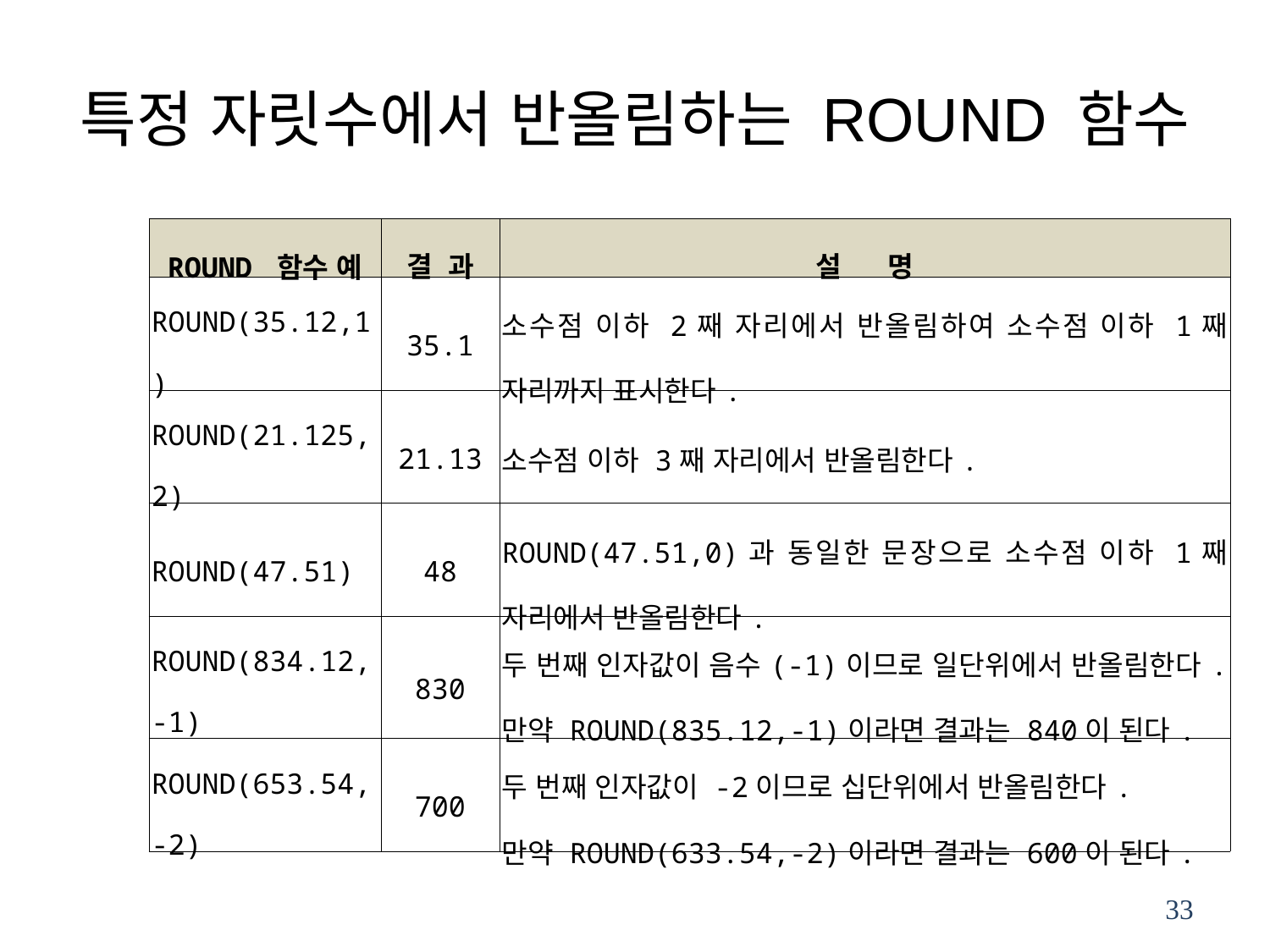

# 특정 자릿수에서 반올림하는 ROUND 함수

| ROUND 함수 예 | 결 과 | 설 명 |
| --- | --- | --- |
| ROUND(35.12,1) | 35.1 | 소수점 이하 2째 자리에서 반올림하여 소수점 이하 1째 자리까지 표시한다. |
| ROUND(21.125,2) | 21.13 | 소수점 이하 3째 자리에서 반올림한다. |
| ROUND(47.51) | 48 | ROUND(47.51,0)과 동일한 문장으로 소수점 이하 1째 자리에서 반올림한다. |
| ROUND(834.12,-1) | 830 | 두 번째 인자값이 음수(-1)이므로 일단위에서 반올림한다. 만약 ROUND(835.12,-1)이라면 결과는 840이 된다. |
| ROUND(653.54,-2) | 700 | 두 번째 인자값이 -2이므로 십단위에서 반올림한다. 만약 ROUND(633.54,-2)이라면 결과는 600이 된다. |
33